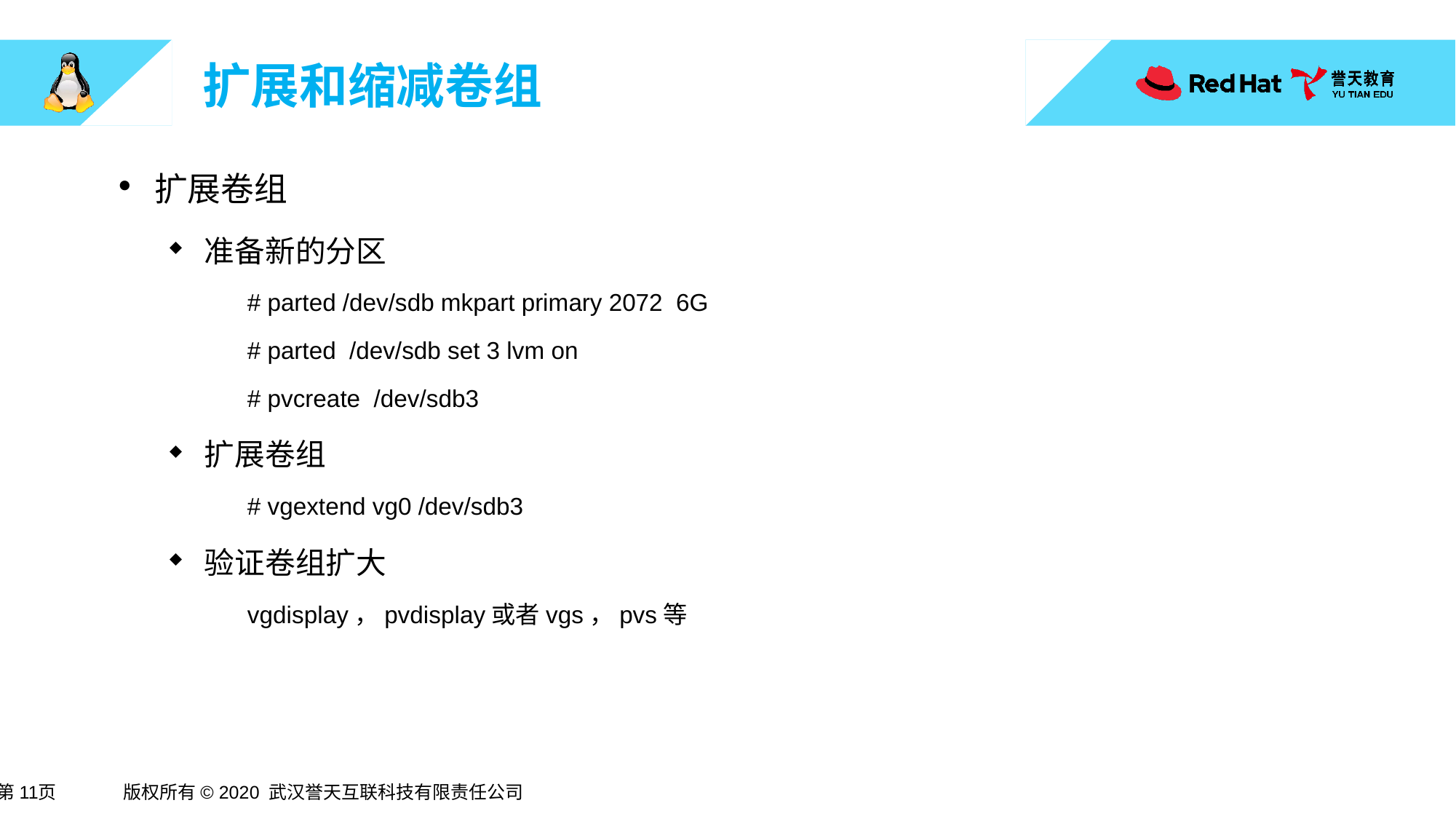

# 扩展和缩减卷组
扩展卷组
准备新的分区
# parted /dev/sdb mkpart primary 2072  6G
# parted  /dev/sdb set 3 lvm on
# pvcreate  /dev/sdb3
扩展卷组
# vgextend vg0 /dev/sdb3
验证卷组扩大
vgdisplay，pvdisplay或者vgs，pvs等